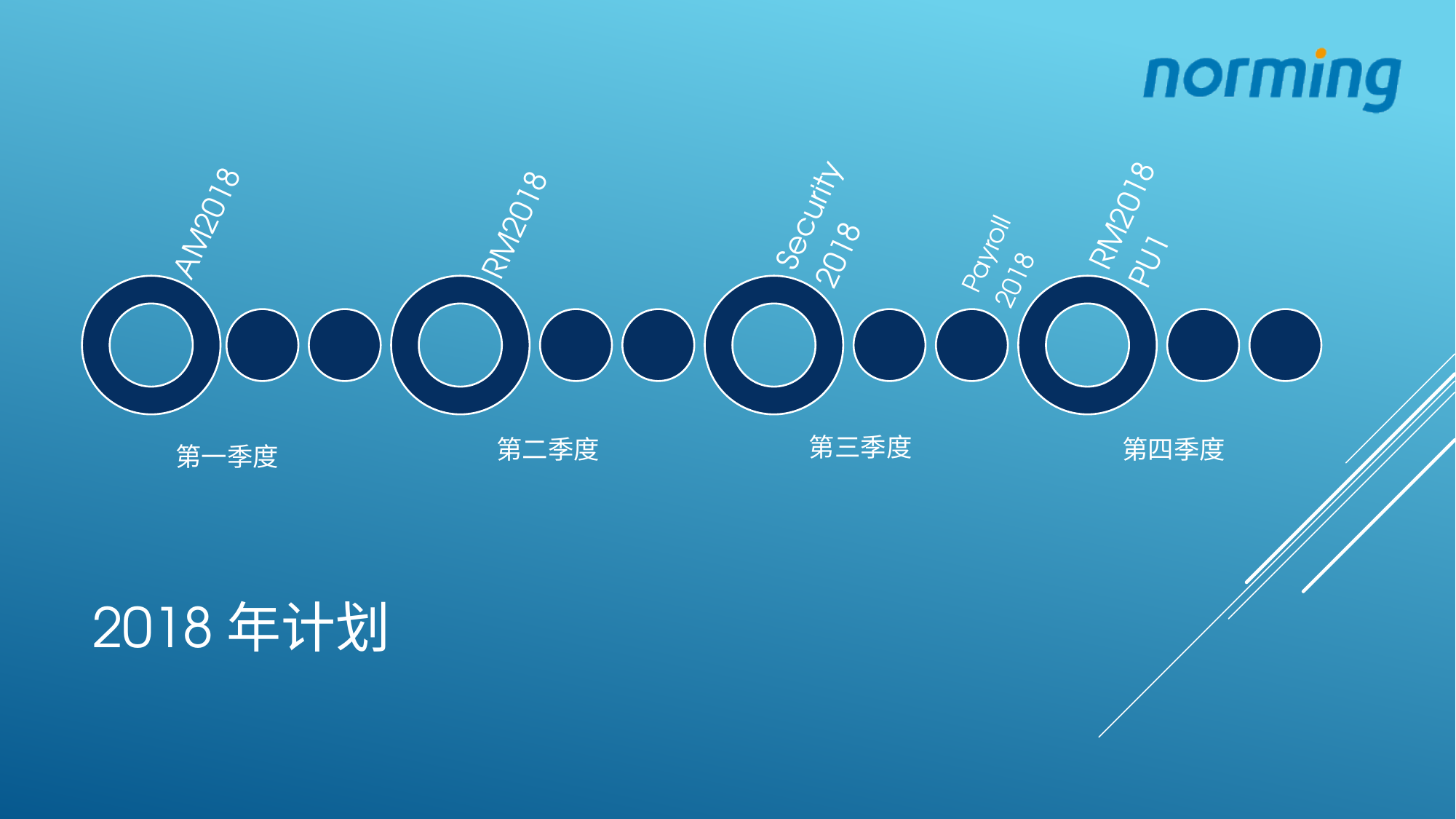

AM2018
第一季度

RM2018
第二季度

Security
2018
第三季度
Payroll
2018
RM2018
PU1
第四季度

# 2018年计划